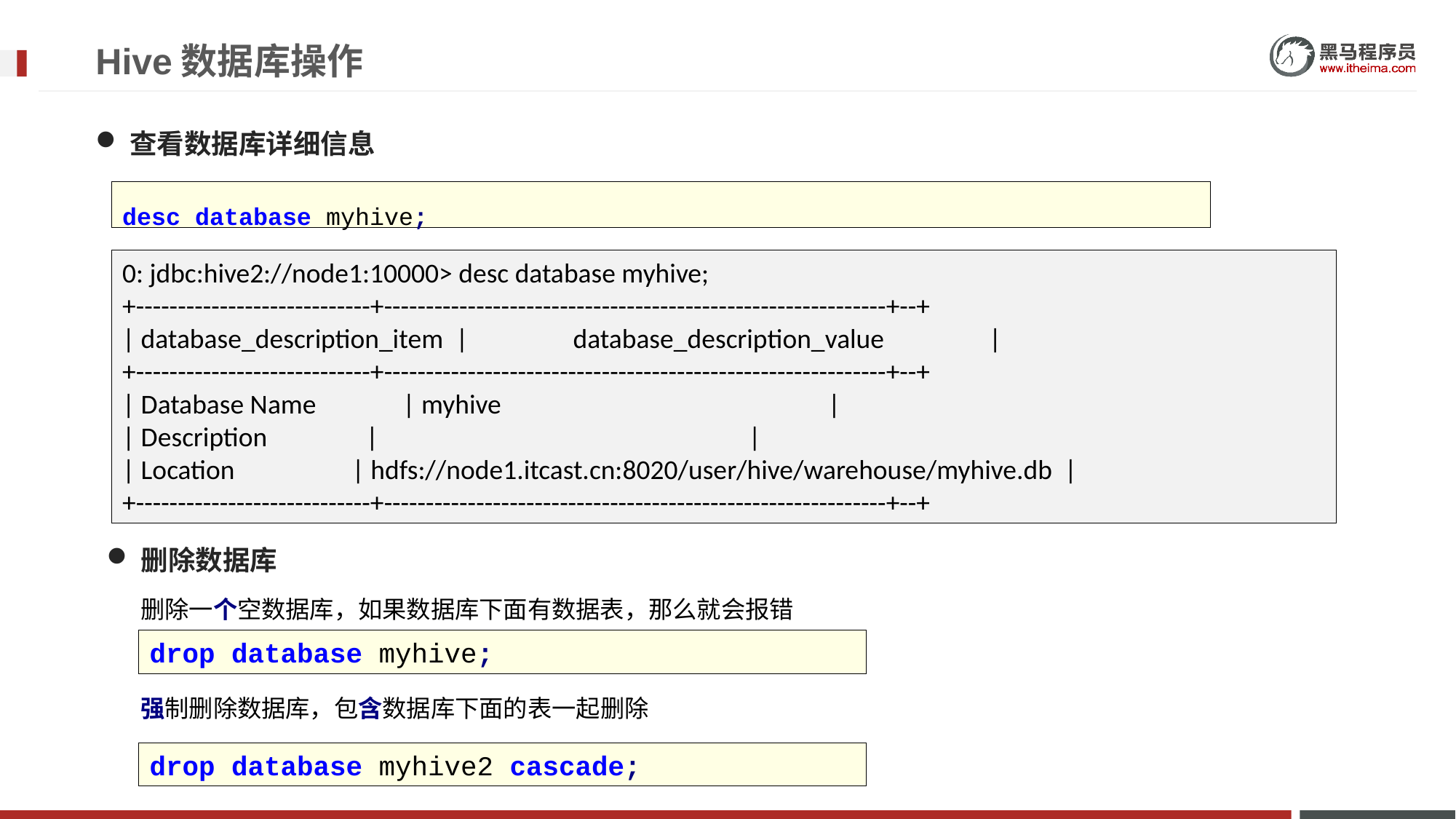

# Hive数据库操作
查看数据库详细信息
desc database myhive;
0: jdbc:hive2://node1:10000> desc database myhive;
+----------------------------+------------------------------------------------------------+--+
| database_description_item  |                 database_description_value                 |
+----------------------------+------------------------------------------------------------+--+
| Database Name              | myhive                                                     |
| Description                |                                                            |
| Location                   | hdfs://node1.itcast.cn:8020/user/hive/warehouse/myhive.db  |
+----------------------------+------------------------------------------------------------+--+
删除数据库
删除一个空数据库，如果数据库下面有数据表，那么就会报错
drop database myhive;
强制删除数据库，包含数据库下面的表一起删除
drop database myhive2 cascade;